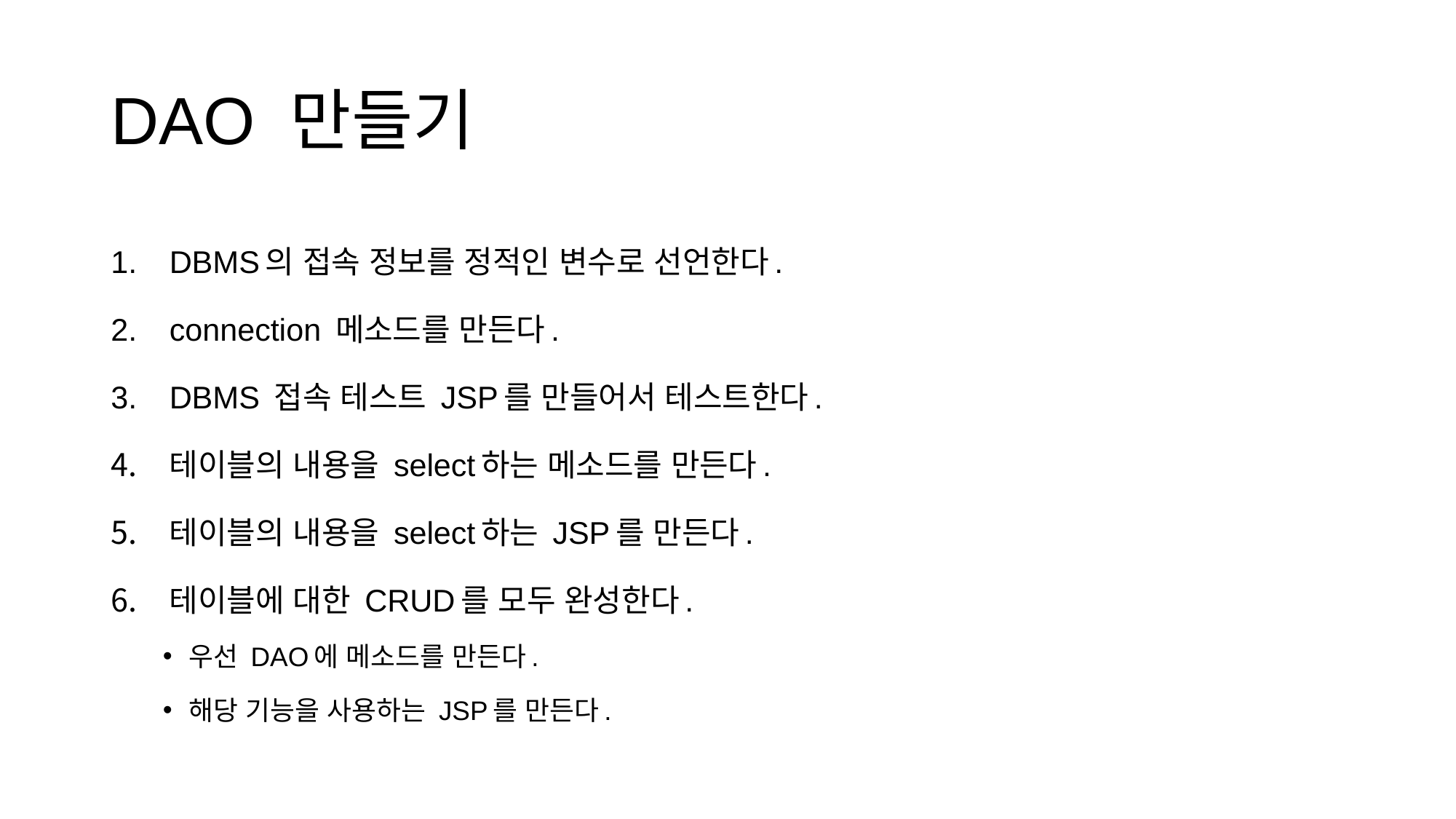

# DAO 만들기
DBMS의 접속 정보를 정적인 변수로 선언한다.
connection 메소드를 만든다.
DBMS 접속 테스트 JSP를 만들어서 테스트한다.
테이블의 내용을 select하는 메소드를 만든다.
테이블의 내용을 select하는 JSP를 만든다.
테이블에 대한 CRUD를 모두 완성한다.
우선 DAO에 메소드를 만든다.
해당 기능을 사용하는 JSP를 만든다.